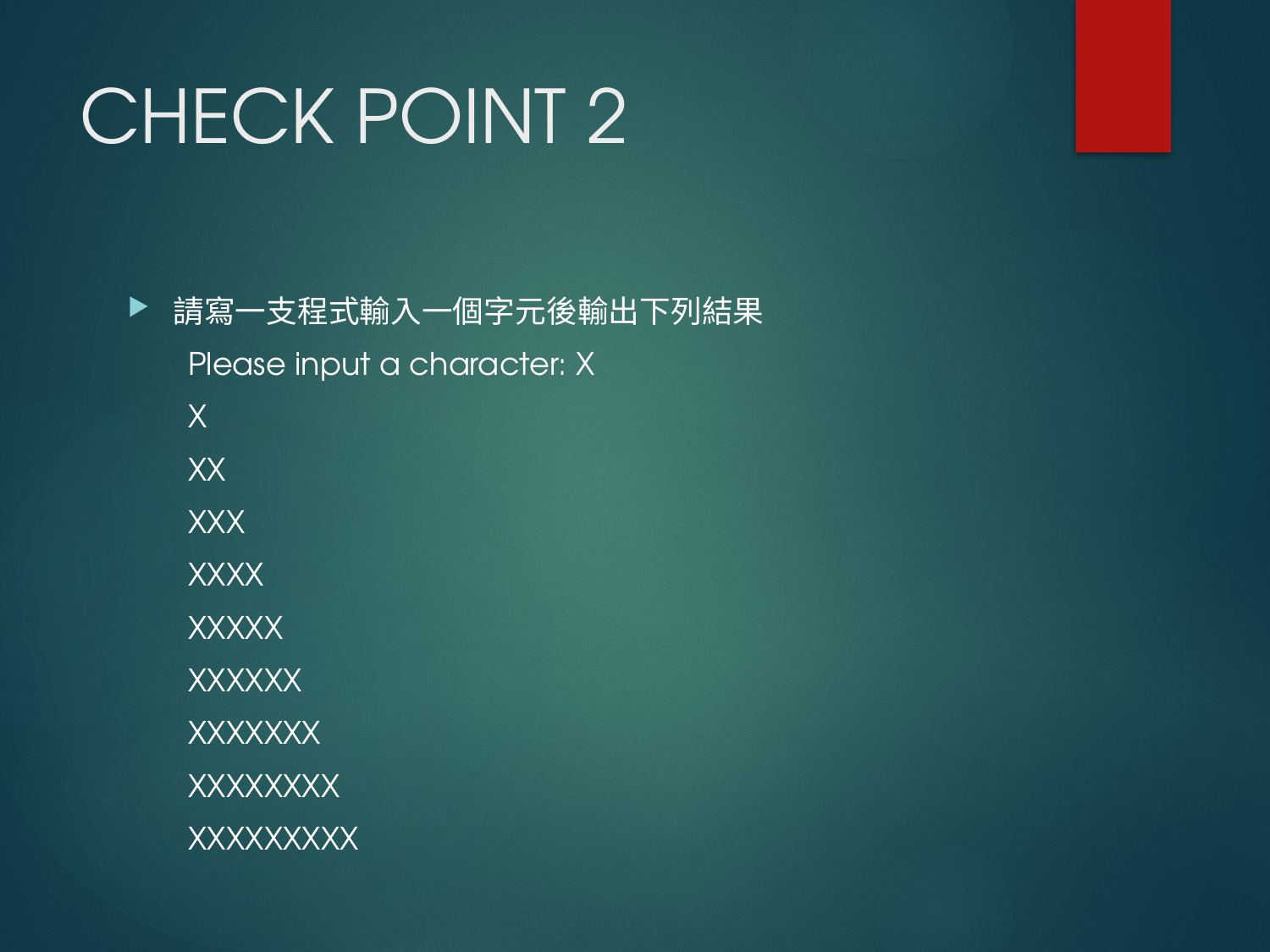

# CHECK POINT 2
請寫一支程式輸入一個字元後輸出下列結果
Please input a character: X
X
XX
XXX
XXXX
XXXXX
XXXXXX
XXXXXXX
XXXXXXXX
XXXXXXXXX